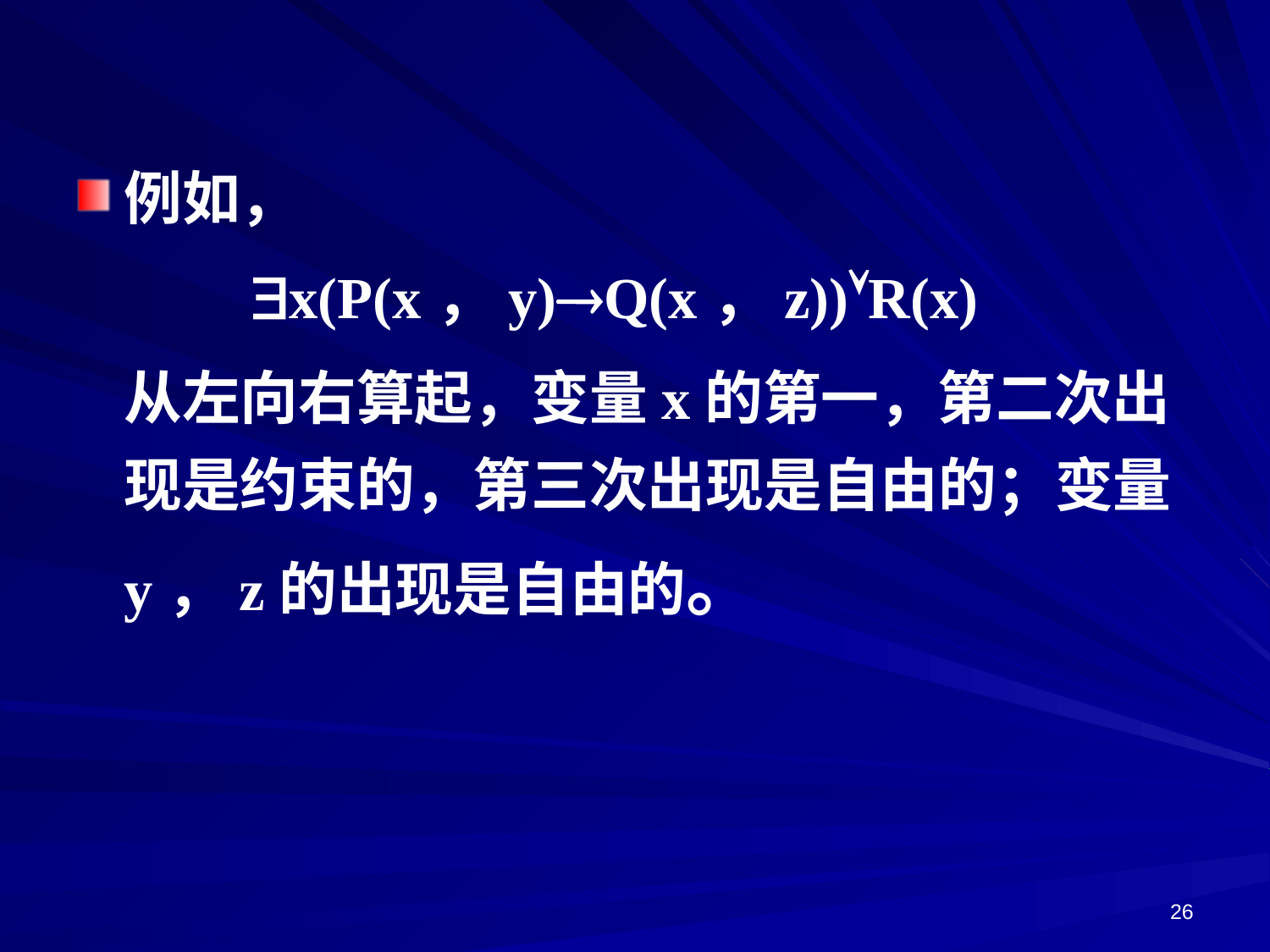

例如，
		∃x(P(x，y)→Q(x，z))∨R(x)
	从左向右算起，变量x的第一，第二次出现是约束的，第三次出现是自由的；变量y，z的出现是自由的。
26